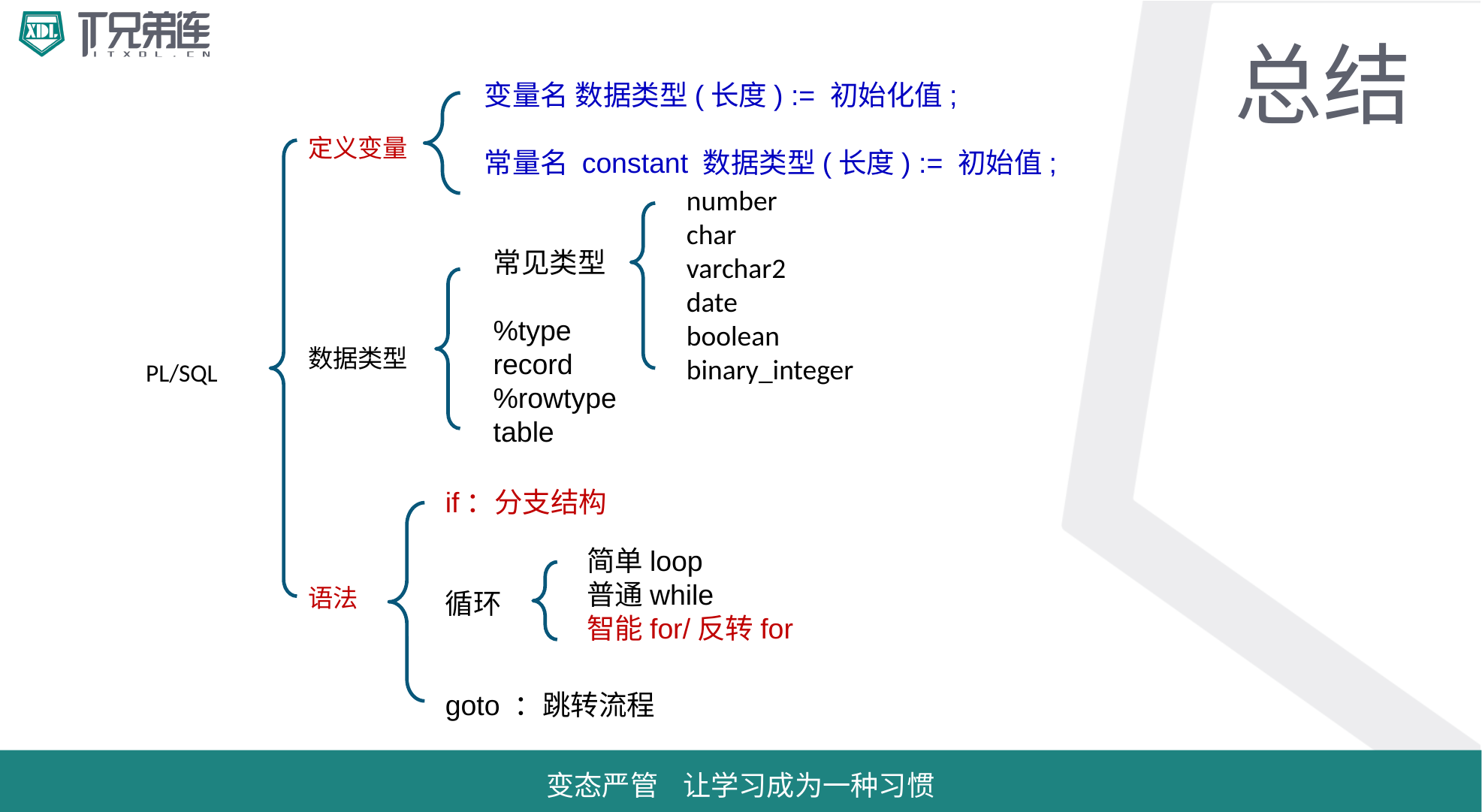

# 总结
变量名 数据类型(长度) := 初始化值;

常量名 constant 数据类型(长度) := 初始值;

定义变量

数据类型

语法

number
char
varchar2
date
boolean
binary_integer

常见类型

%type
record
%rowtype
table

PL/SQL
if：分支结构

循环

goto ：跳转流程

简单loop
普通while
智能for/反转for